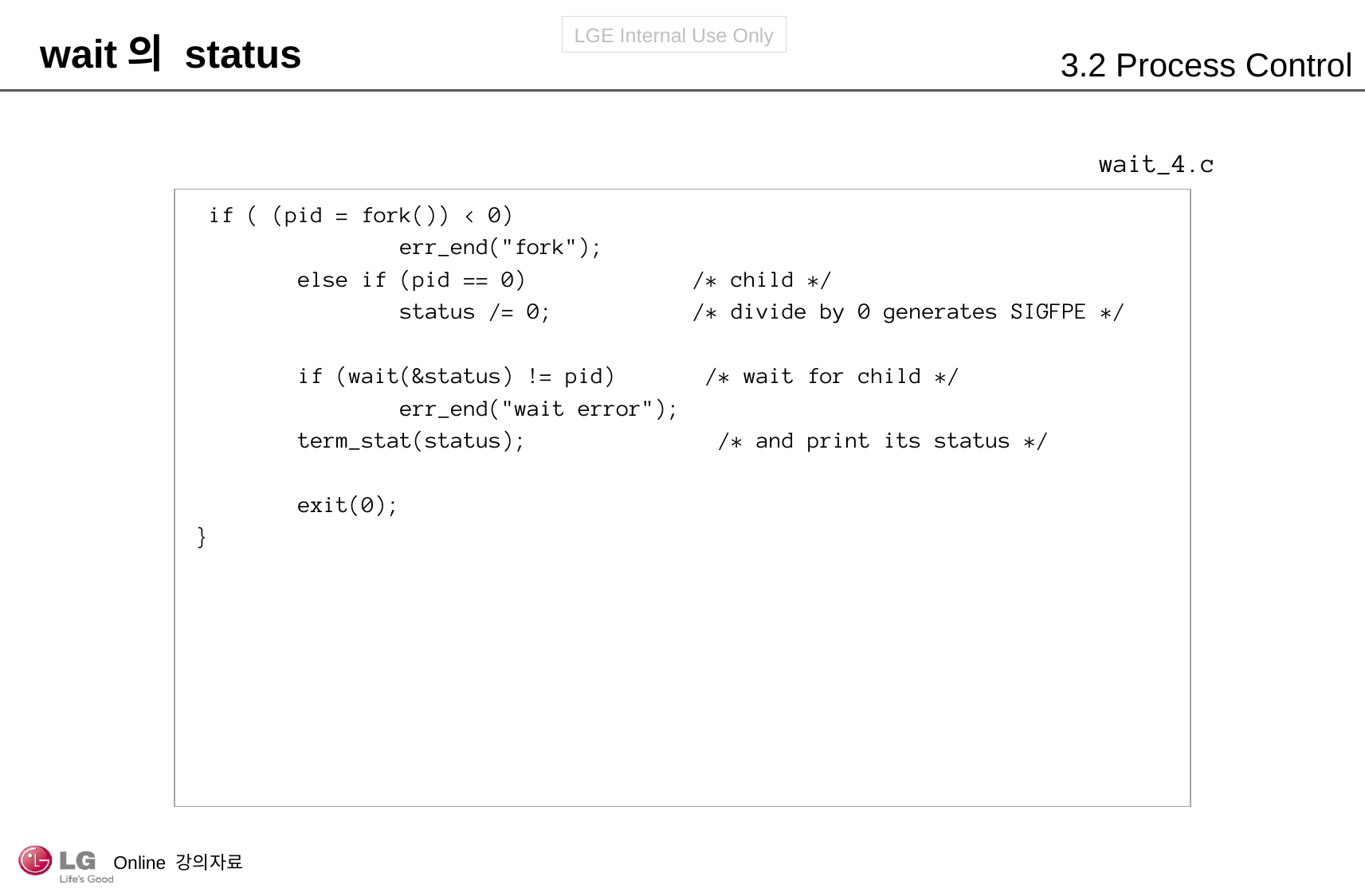

wait의 status
3.2 Process Control

wait_4.c

 if ( (pid = fork()) < 0)
                err_end("fork");
        else if (pid == 0)             /* child */
                status /= 0;           /* divide by 0 generates SIGFPE */

        if (wait(&status) != pid)       /* wait for child */
                err_end("wait error");
        term_stat(status);               /* and print its status */

        exit(0);
}